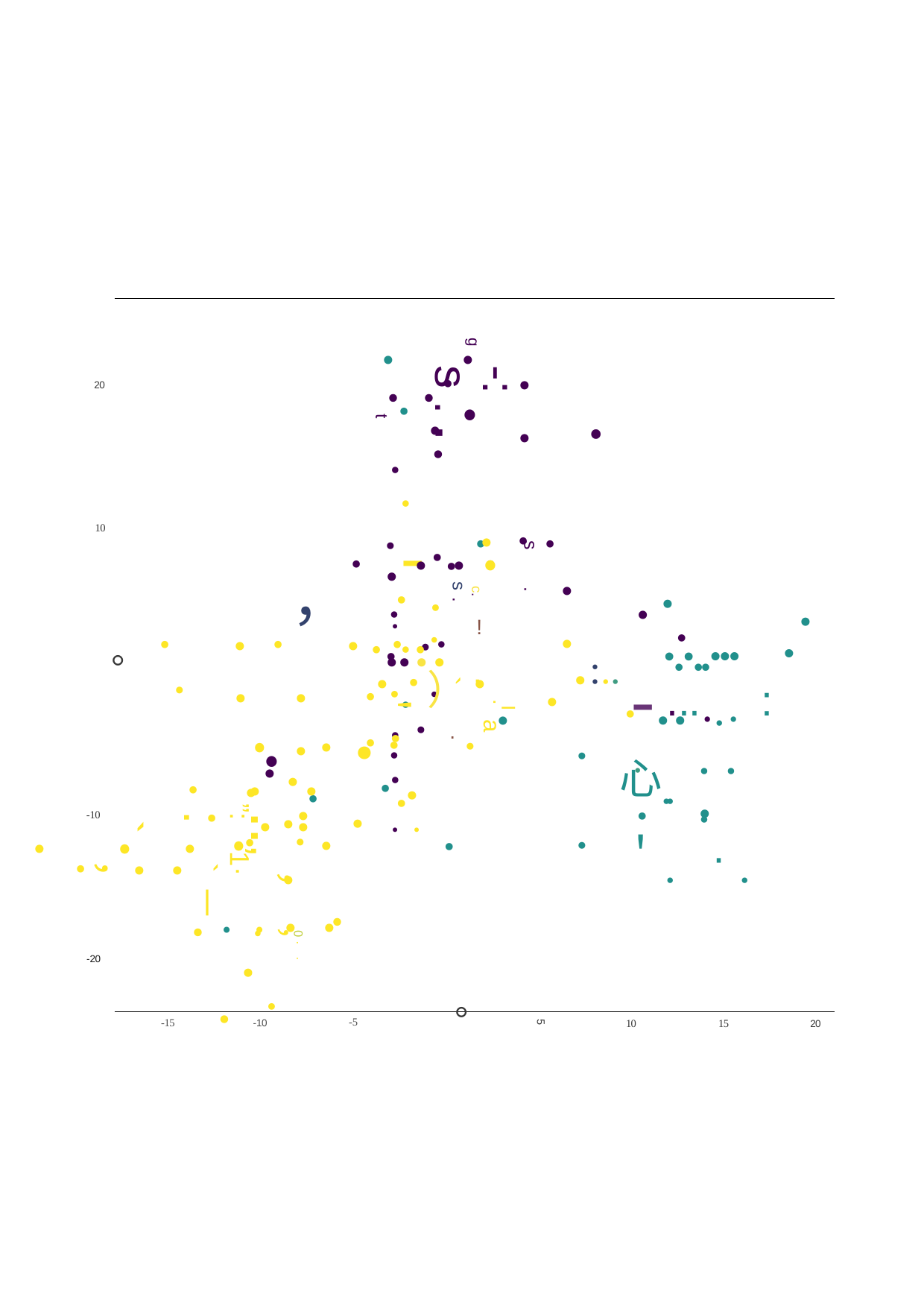

g
．．．．
-: s . .
t
．
．．．．
20
．．
．．
•．．••．•
•．••••．
.-．....．
10
．．
．．．．
s
．．．）．
．
．．．．
．
·．-..．.
• ．!．.．•• ．
，
．
c.
s .
.
.:..．.．
••••••••
•
．．．．．．
． ...．:心．．＇．·．
．．＇
。
••．．．
．．．
·	`
．．
．．．．．．
．
.I
．
a
．
．．．．．．
．
．
．
．．．．．
”:	1·
．
．｀－．｀，
-10
.., .
．．
．．
．．．
．．．
，
••．．
．
．．
．
，．
0 · ·
-20
。

-5
-15
10
15
-10
20
5